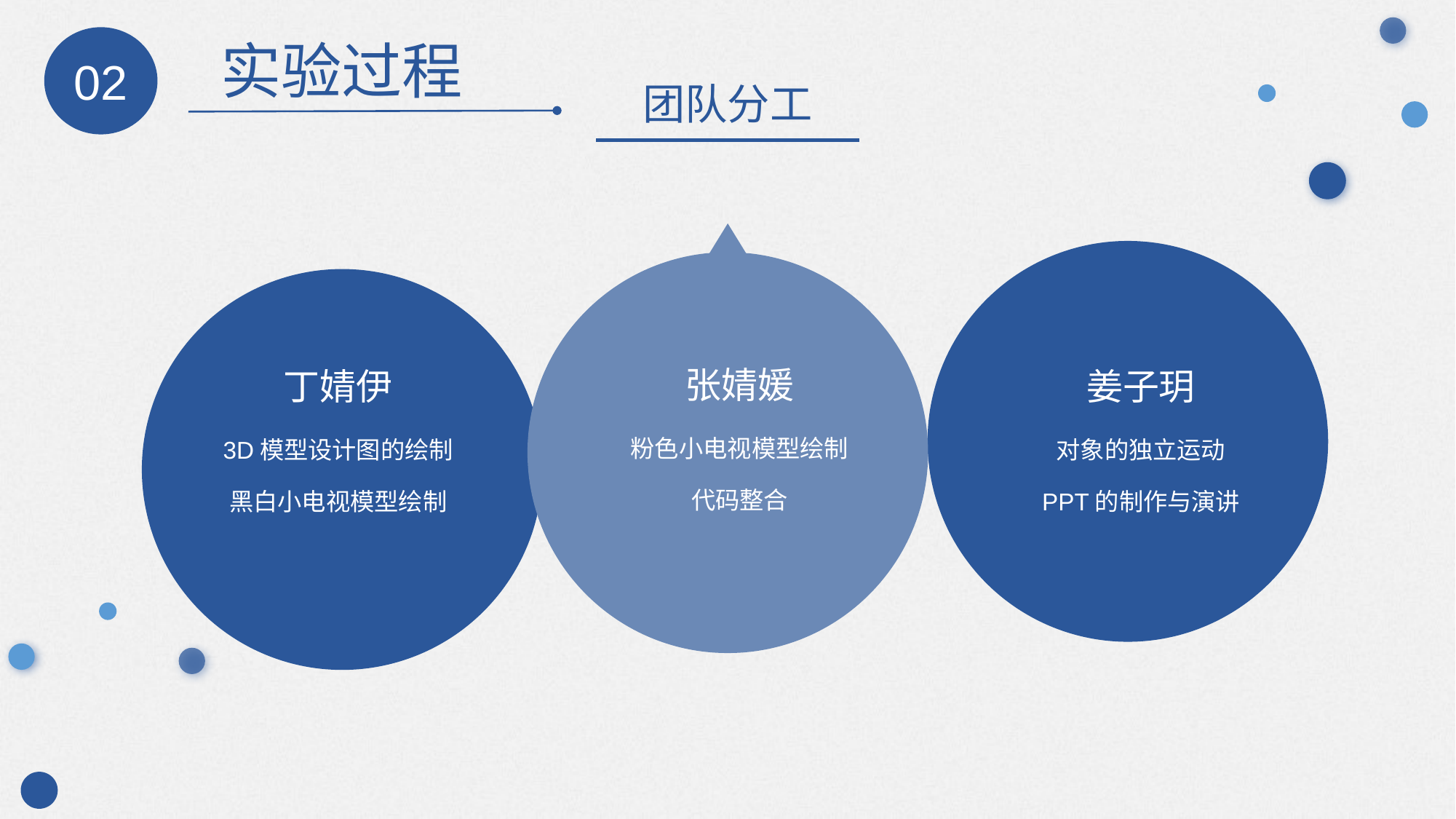

02
实验过程
团队分工

张婧媛
粉色小电视模型绘制
代码整合

姜子玥
对象的独立运动
PPT的制作与演讲

丁婧伊
3D模型设计图的绘制
黑白小电视模型绘制